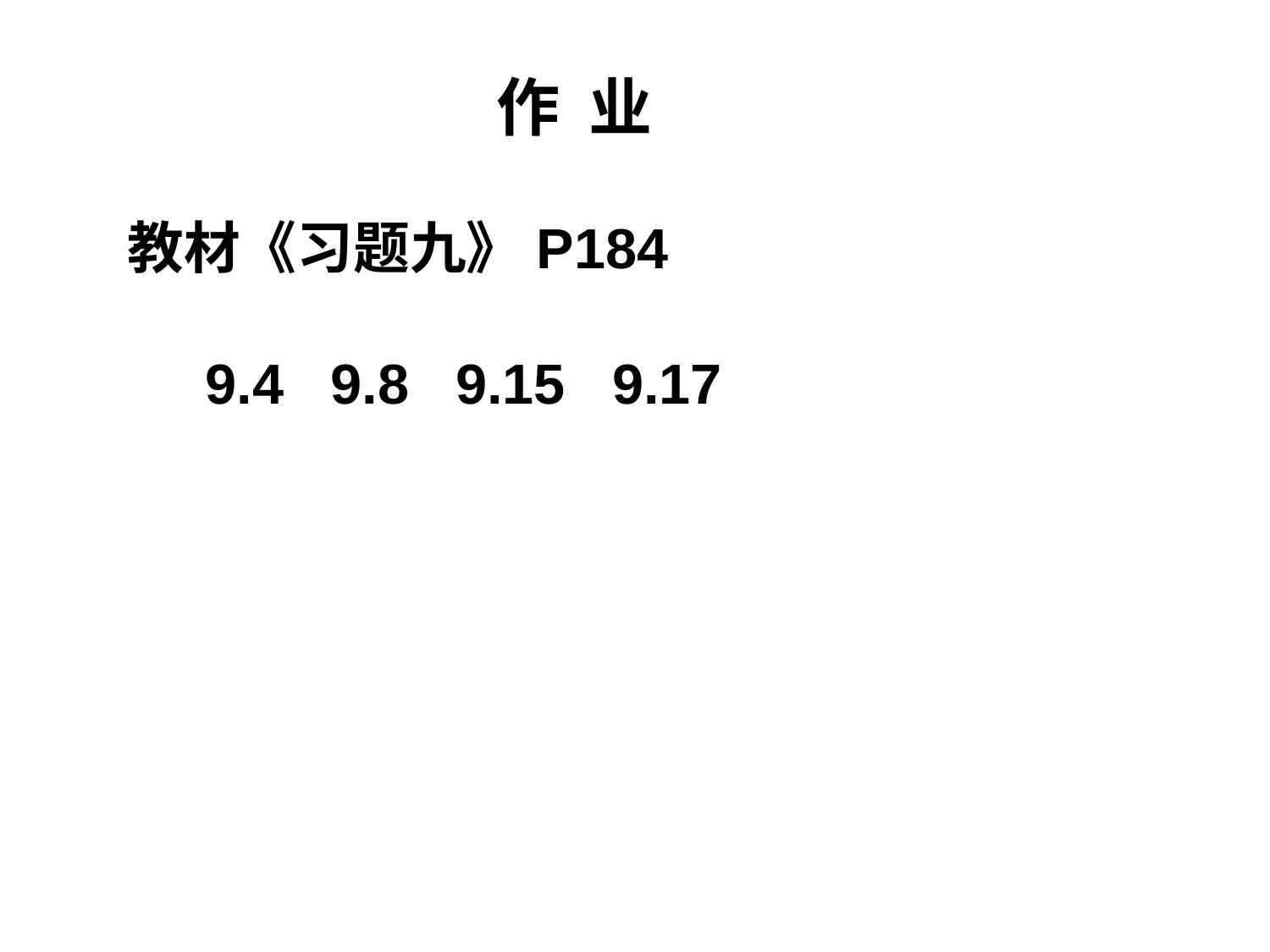

作  业
教材《习题九》P184

     9.4   9.8   9.15   9.17